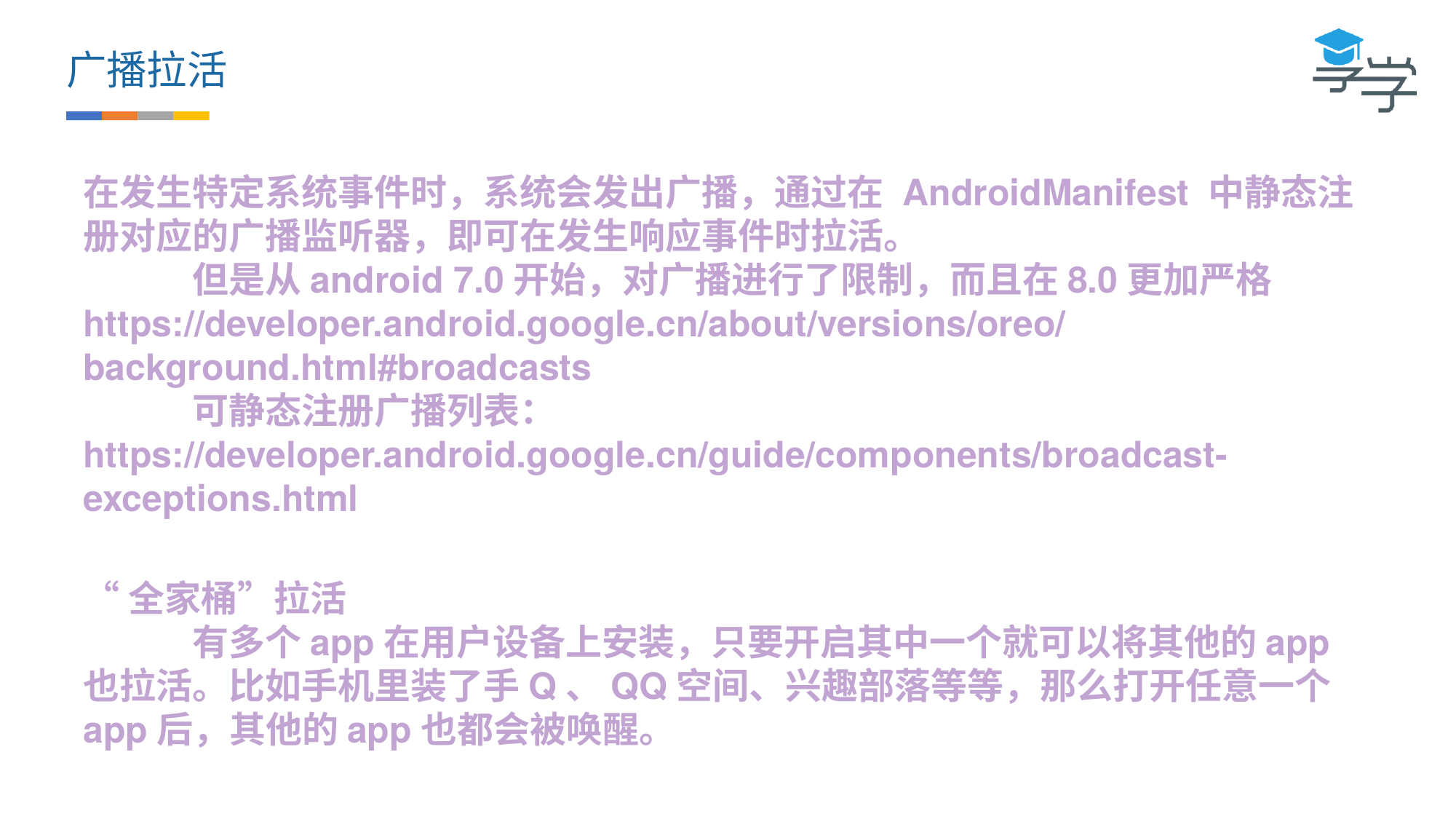

广播拉活

在发生特定系统事件时，系统会发出广播，通过在 AndroidManifest 中静态注册对应的广播监听器，即可在发生响应事件时拉活。
	但是从android 7.0开始，对广播进行了限制，而且在8.0更加严格https://developer.android.google.cn/about/versions/oreo/background.html#broadcasts
	可静态注册广播列表：
https://developer.android.google.cn/guide/components/broadcast-exceptions.html
“全家桶”拉活
	有多个app在用户设备上安装，只要开启其中一个就可以将其他的app也拉活。比如手机里装了手Q、QQ空间、兴趣部落等等，那么打开任意一个app后，其他的app也都会被唤醒。